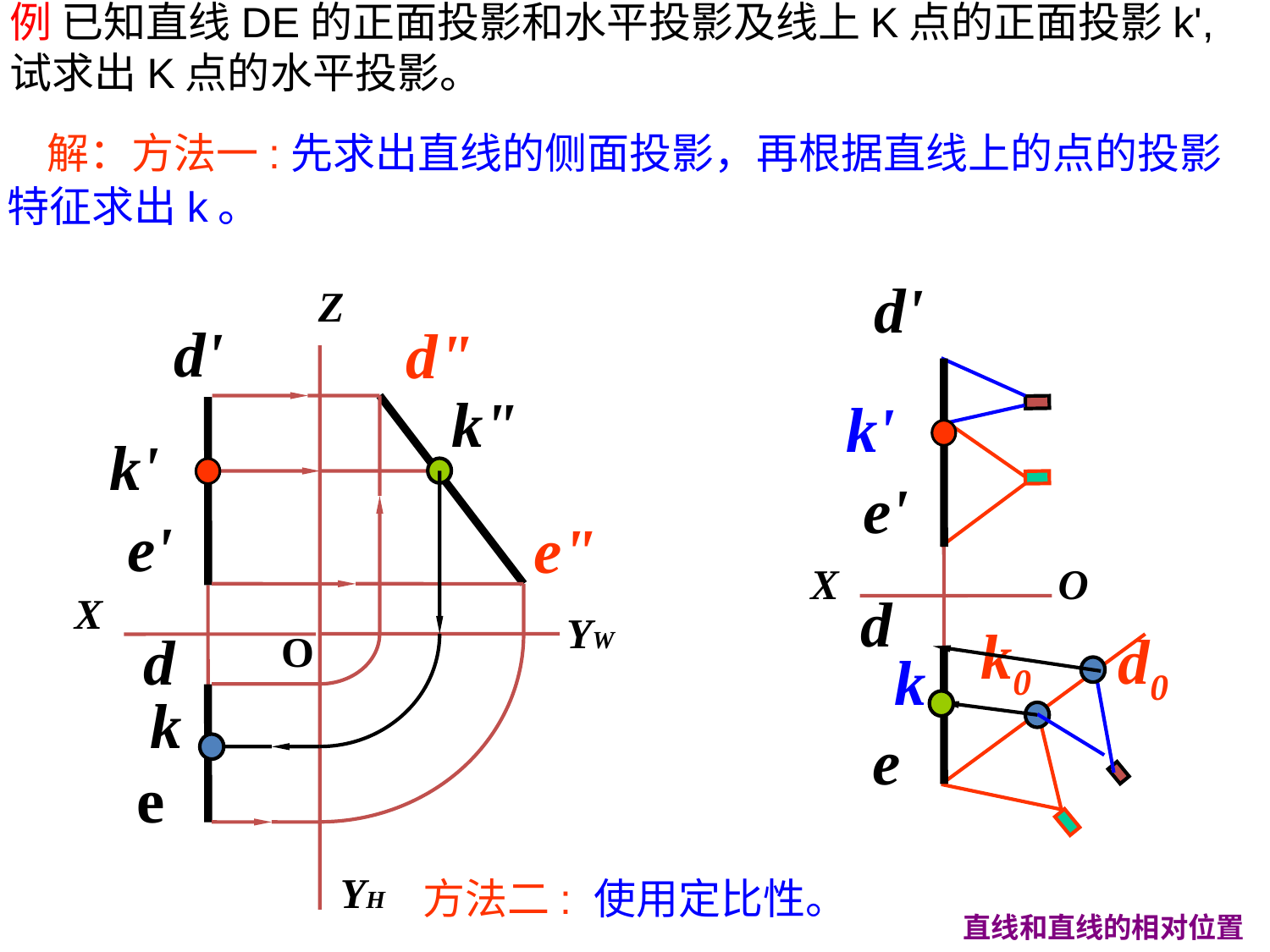

例 已知直线DE的正面投影和水平投影及线上K点的正面投影k',试求出K点的水平投影。

d'

k'

e'
X

d
  O

e
  解：方法一:先求出直线的侧面投影，再根据直线上的点的投影特征求出k。
d'

k'

e'

X
  O
d

e
Z

YW

YH
d"
e"

k"

k

k0

d0

k

方法二: 使用定比性。
直线和直线的相对位置